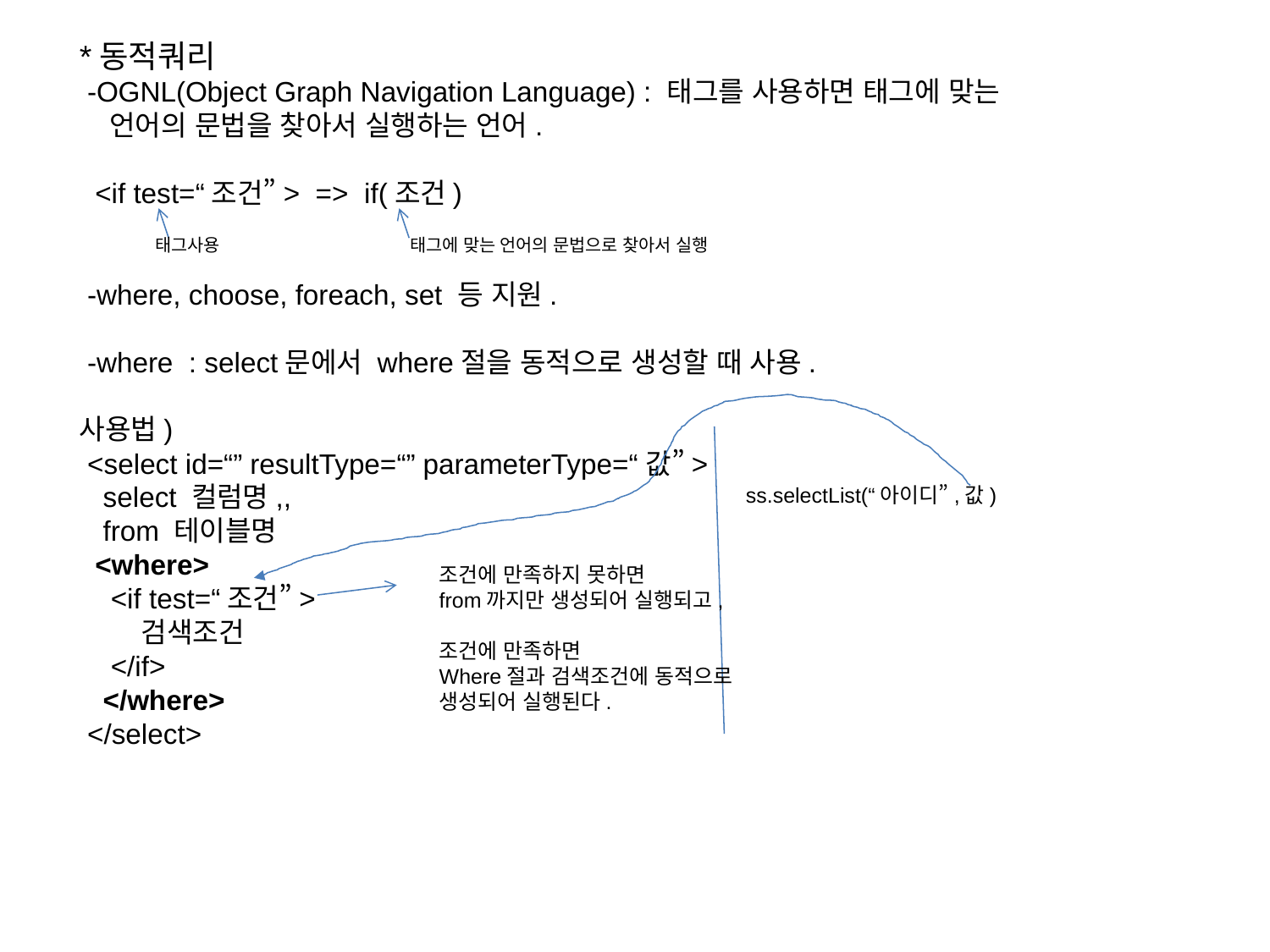

*동적쿼리
 -OGNL(Object Graph Navigation Language) : 태그를 사용하면 태그에 맞는
   언어의 문법을 찾아서 실행하는 언어.

  <if test=“조건”>  =>  if(조건)

 -where, choose, foreach, set 등 지원.

 -where  : select문에서 where절을 동적으로 생성할 때 사용.

사용법)
 <select id=“” resultType=“” parameterType=“값”>
   select 컬럼명,,
   from 테이블명
  <where>
    <if test=“조건”>
       검색조건
    </if>
   </where>
 </select>
태그사용
태그에 맞는 언어의 문법으로 찾아서 실행

ss.selectList(“아이디”,값)
조건에 만족하지 못하면
from까지만 생성되어 실행되고,

조건에 만족하면
Where절과 검색조건에 동적으로
생성되어 실행된다.